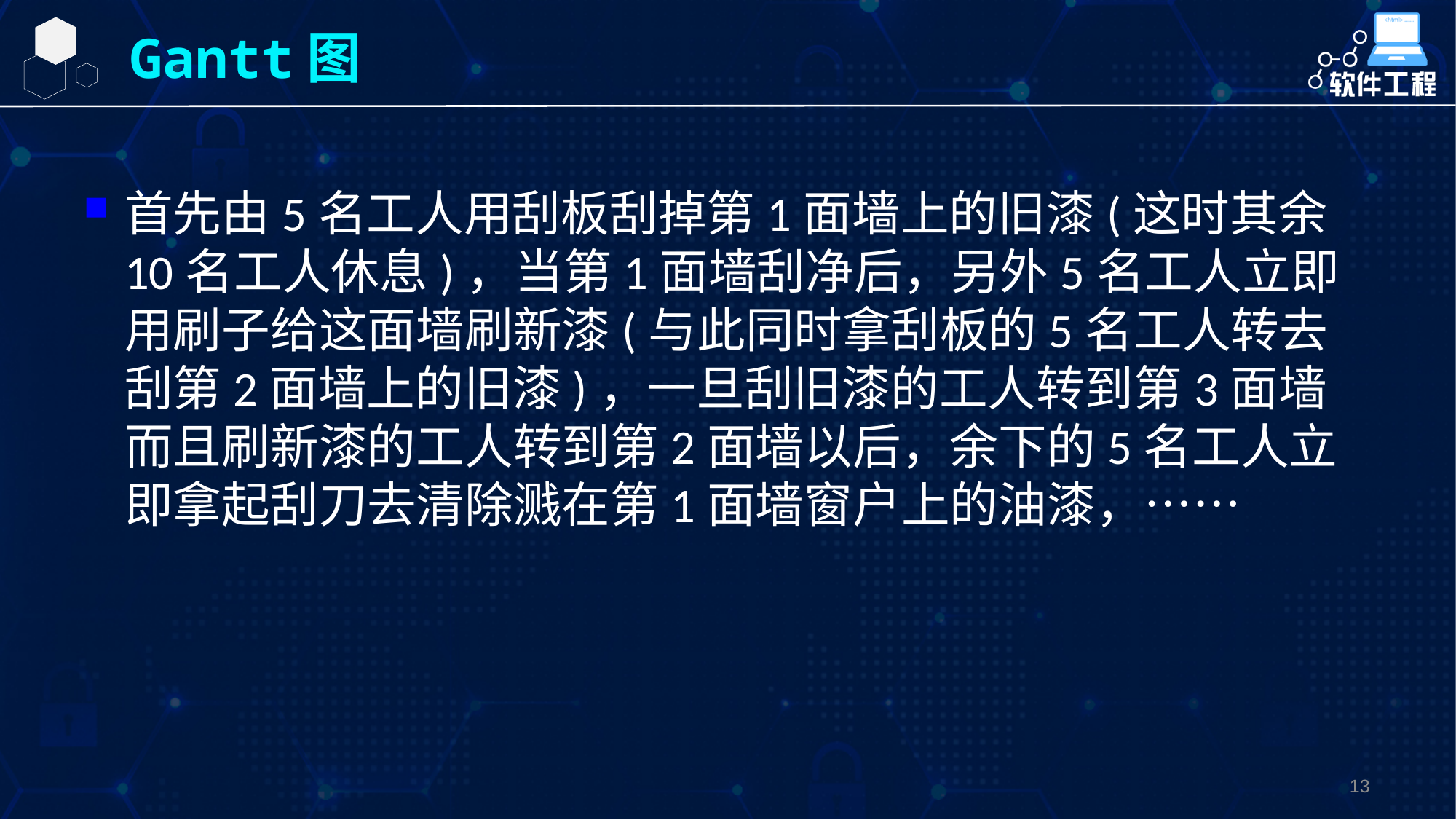

13
Gantt图
首先由5名工人用刮板刮掉第1面墙上的旧漆(这时其余10名工人休息)，当第1面墙刮净后，另外5名工人立即用刷子给这面墙刷新漆(与此同时拿刮板的5名工人转去刮第2面墙上的旧漆)，一旦刮旧漆的工人转到第3面墙而且刷新漆的工人转到第2面墙以后，余下的5名工人立即拿起刮刀去清除溅在第1面墙窗户上的油漆，……